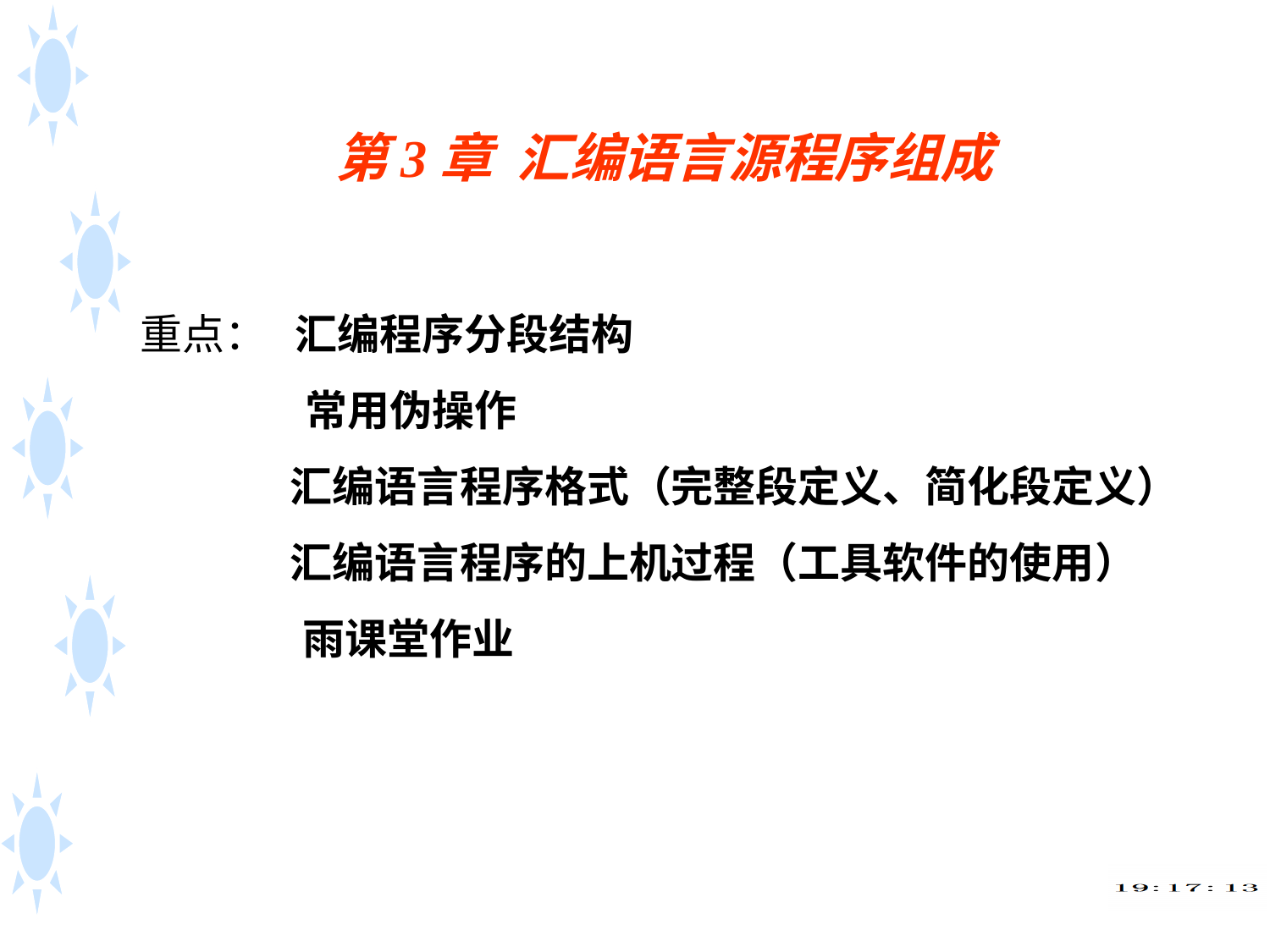

# 第3章  汇编语言源程序组成
重点：   汇编程序分段结构
 	   常用伪操作
           汇编语言程序格式（完整段定义、简化段定义）
           汇编语言程序的上机过程（工具软件的使用）
      雨课堂作业